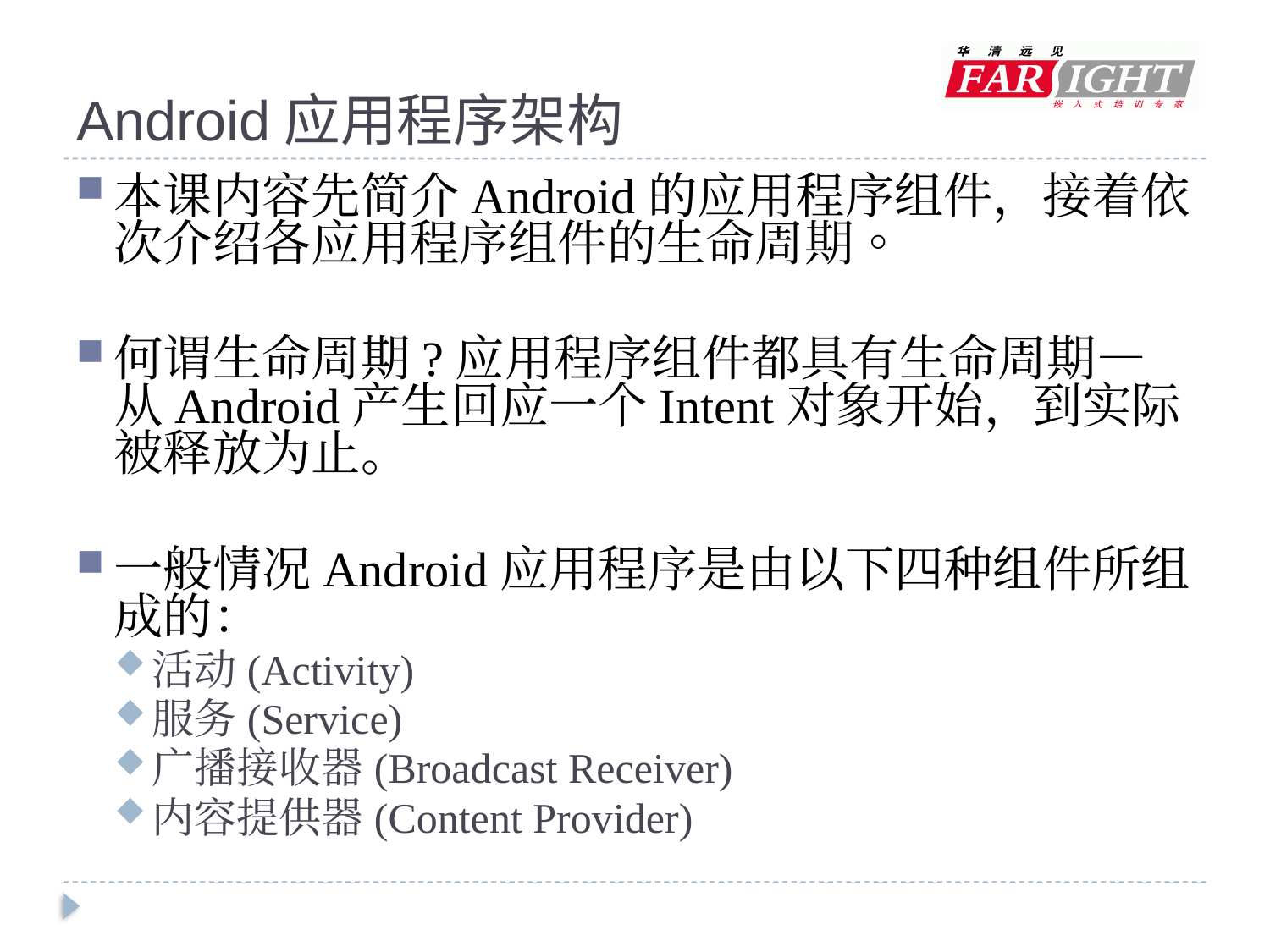

# Android应用程序架构
本课内容先简介Android的应用程序组件，接着依次介绍各应用程序组件的生命周期。

何谓生命周期?应用程序组件都具有生命周期—从Android产生回应一个Intent对象开始，到实际被释放为止。

一般情况Android应用程序是由以下四种组件所组成的：
活动(Activity)
服务(Service)
广播接收器(Broadcast Receiver)
内容提供器(Content Provider)